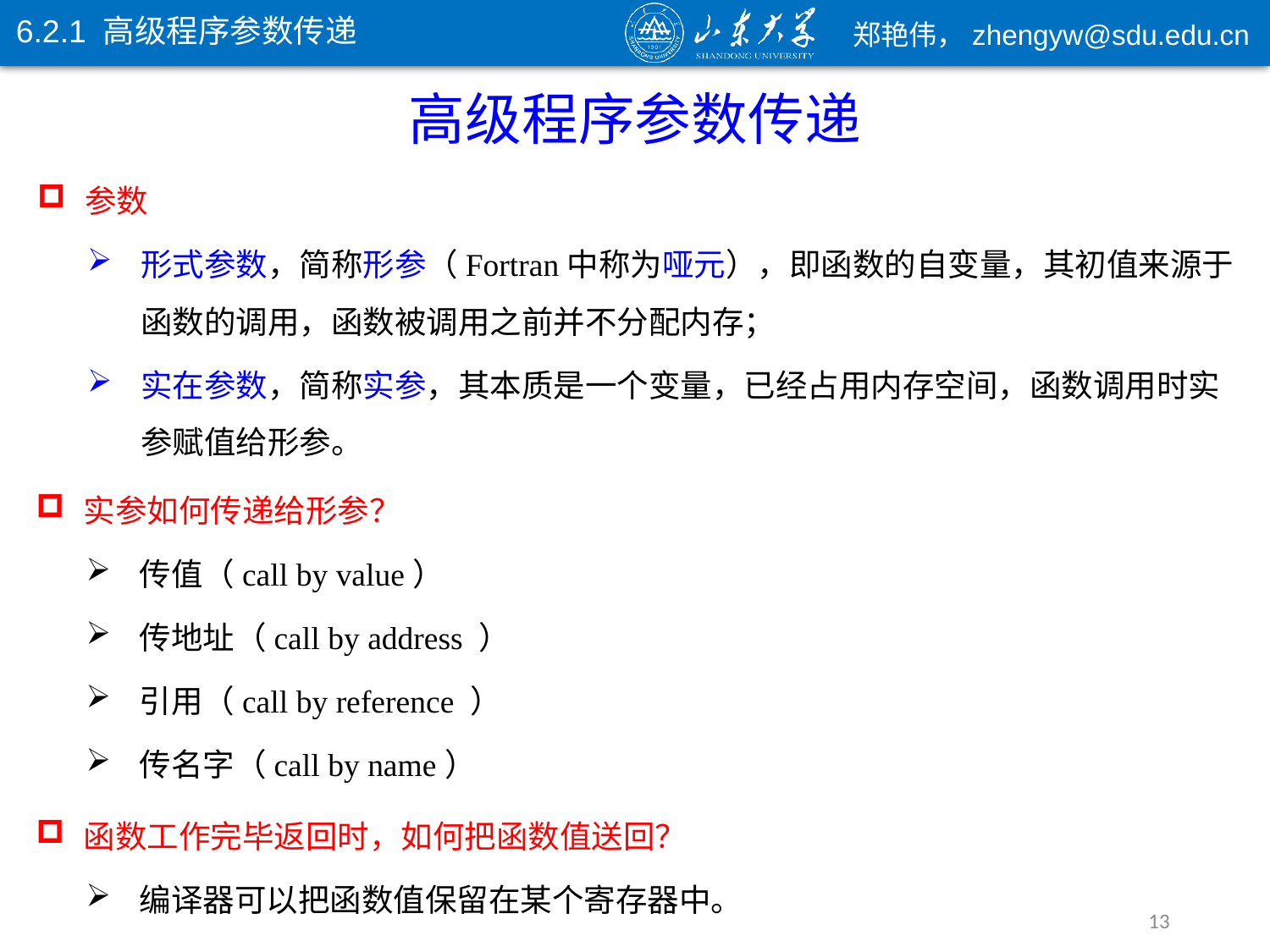

6.2.1 高级程序参数传递
高级程序参数传递
参数
形式参数，简称形参（Fortran中称为哑元），即函数的自变量，其初值来源于函数的调用，函数被调用之前并不分配内存；
实在参数，简称实参，其本质是一个变量，已经占用内存空间，函数调用时实参赋值给形参。
实参如何传递给形参？
传值（call by value）
传地址（call by address ）
引用（call by reference ）
传名字（call by name）
函数工作完毕返回时，如何把函数值送回？
编译器可以把函数值保留在某个寄存器中。
13